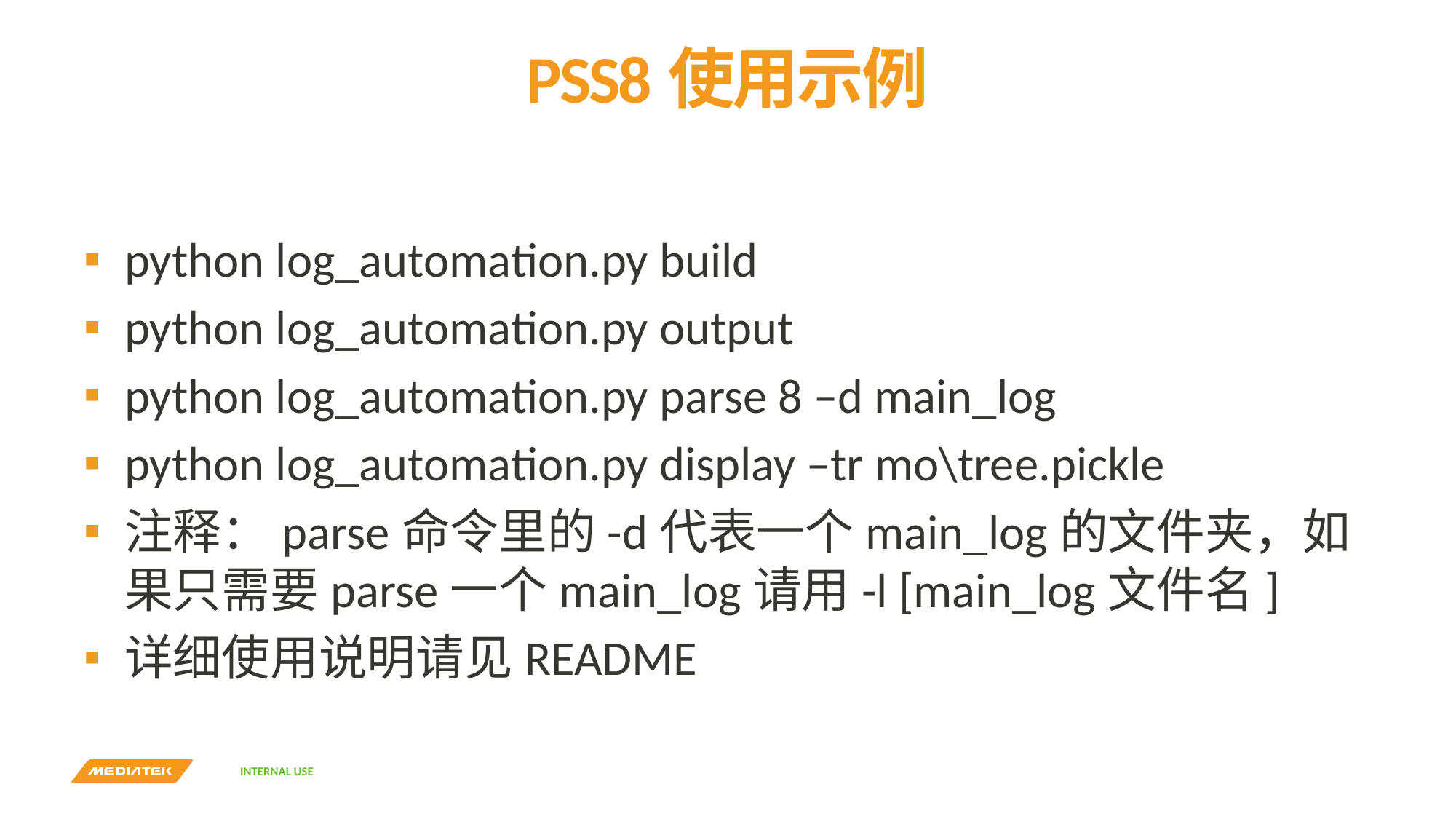

# PSS8使用示例
python log_automation.py build
python log_automation.py output
python log_automation.py parse 8 –d main_log
python log_automation.py display –tr mo\tree.pickle
注释：parse命令里的-d代表一个main_log的文件夹，如果只需要parse一个main_log请用-l [main_log文件名]
详细使用说明请见README